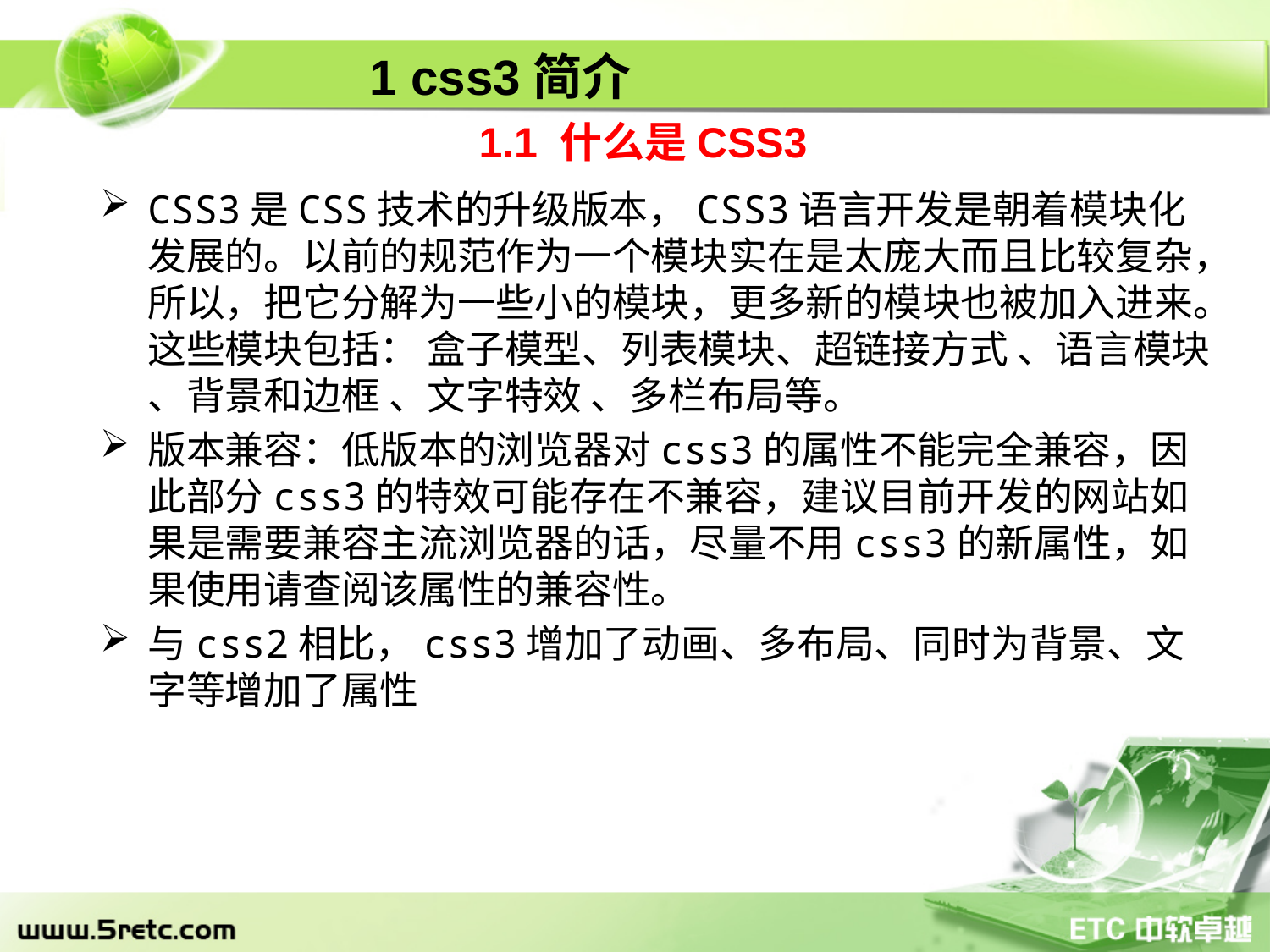

1 css3简介

1.1 什么是CSS3
CSS3是CSS技术的升级版本，CSS3语言开发是朝着模块化发展的。以前的规范作为一个模块实在是太庞大而且比较复杂，所以，把它分解为一些小的模块，更多新的模块也被加入进来。这些模块包括： 盒子模型、列表模块、超链接方式 、语言模块 、背景和边框 、文字特效 、多栏布局等。
版本兼容：低版本的浏览器对css3的属性不能完全兼容，因此部分css3的特效可能存在不兼容，建议目前开发的网站如果是需要兼容主流浏览器的话，尽量不用css3的新属性，如果使用请查阅该属性的兼容性。
与css2相比，css3增加了动画、多布局、同时为背景、文字等增加了属性